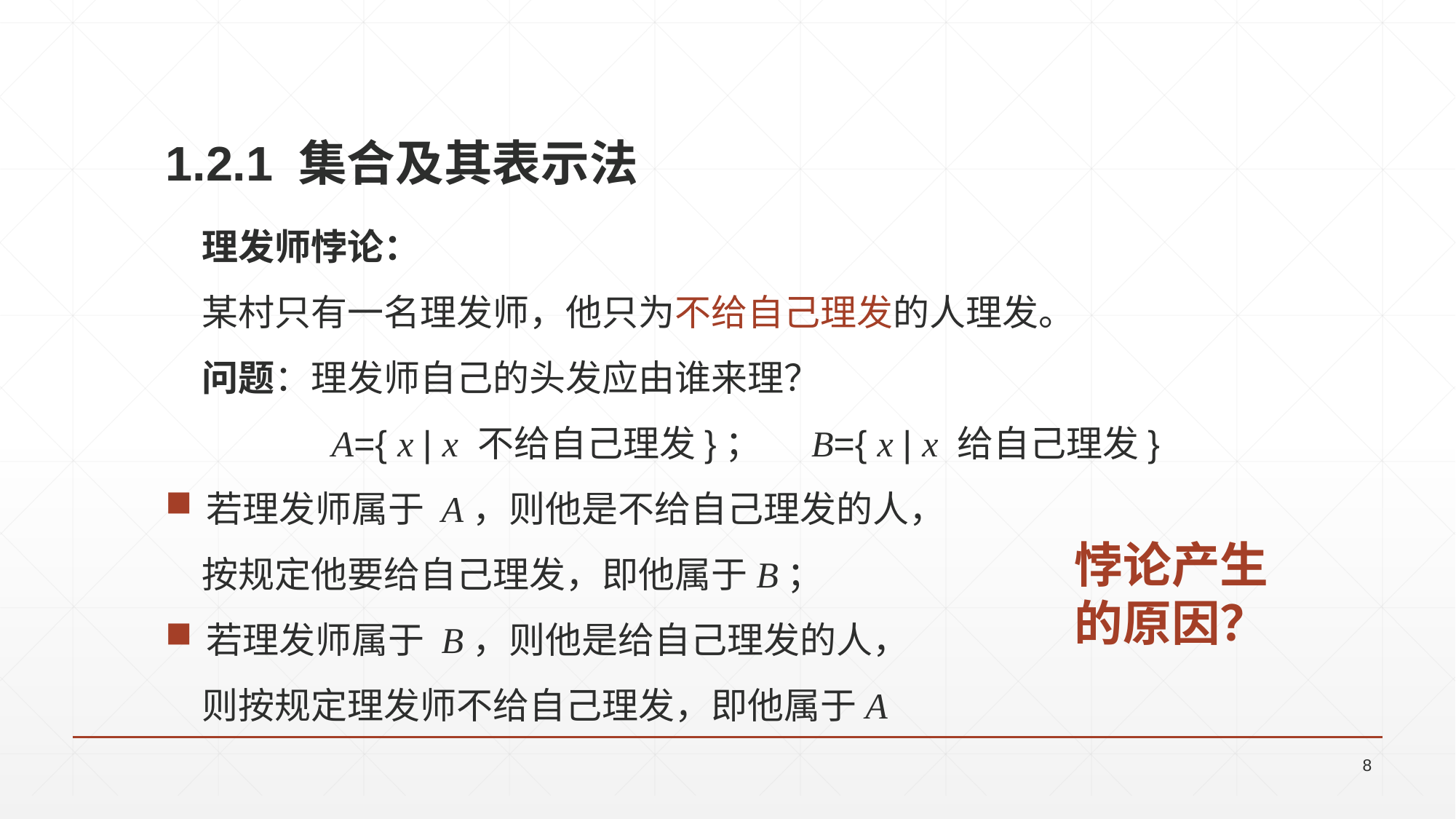

# 1.2.1 集合及其表示法
理发师悖论：
某村只有一名理发师，他只为不给自己理发的人理发。
问题：理发师自己的头发应由谁来理？
A={ x | x 不给自己理发}；     B={ x | x 给自己理发}
若理发师属于 A，则他是不给自己理发的人，
按规定他要给自己理发，即他属于B；
若理发师属于 B，则他是给自己理发的人，
则按规定理发师不给自己理发，即他属于A
悖论产生的原因？
8